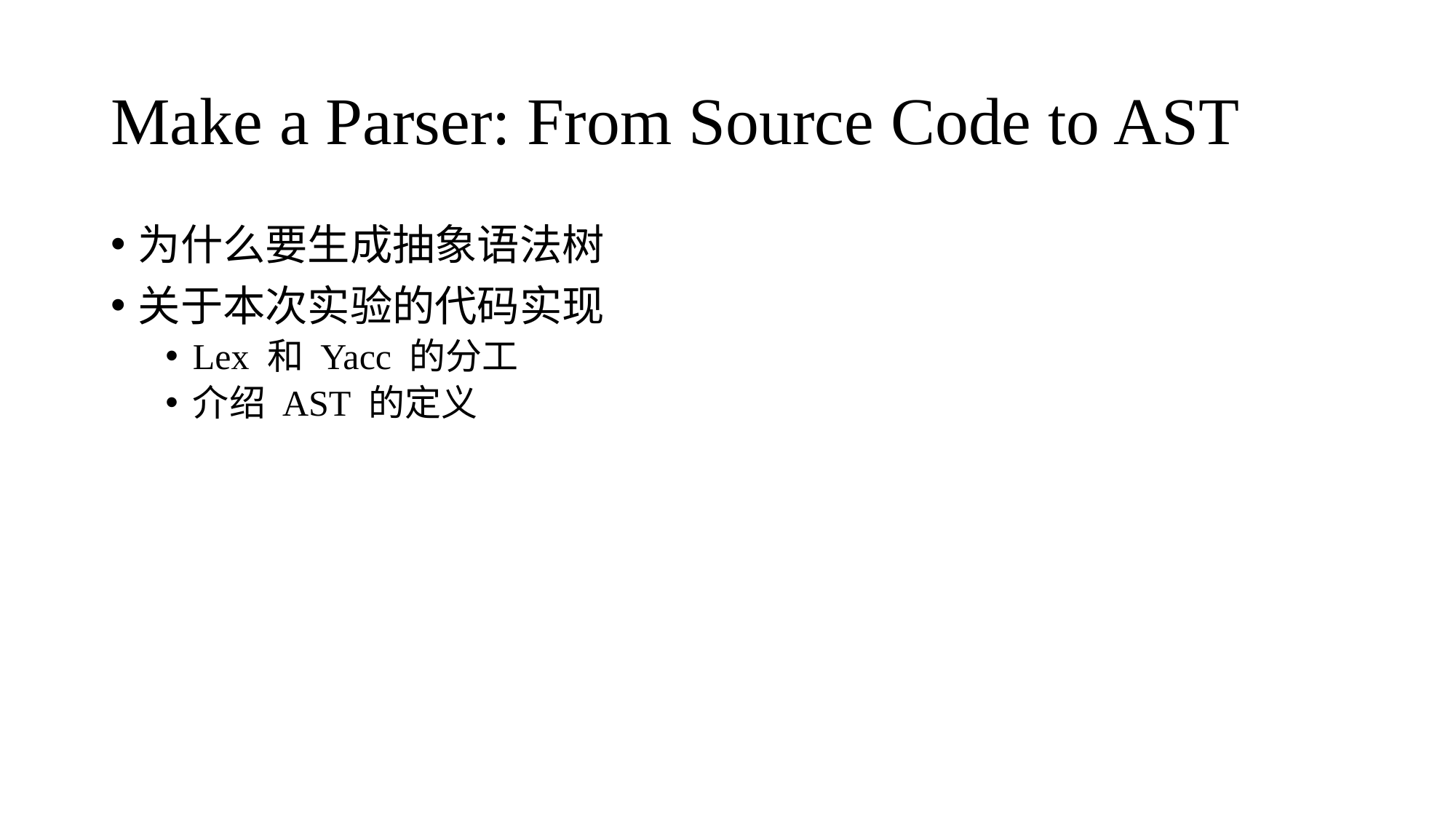

# Make a Parser: From Source Code to AST
为什么要生成抽象语法树
关于本次实验的代码实现
Lex 和 Yacc 的分工
介绍 AST 的定义